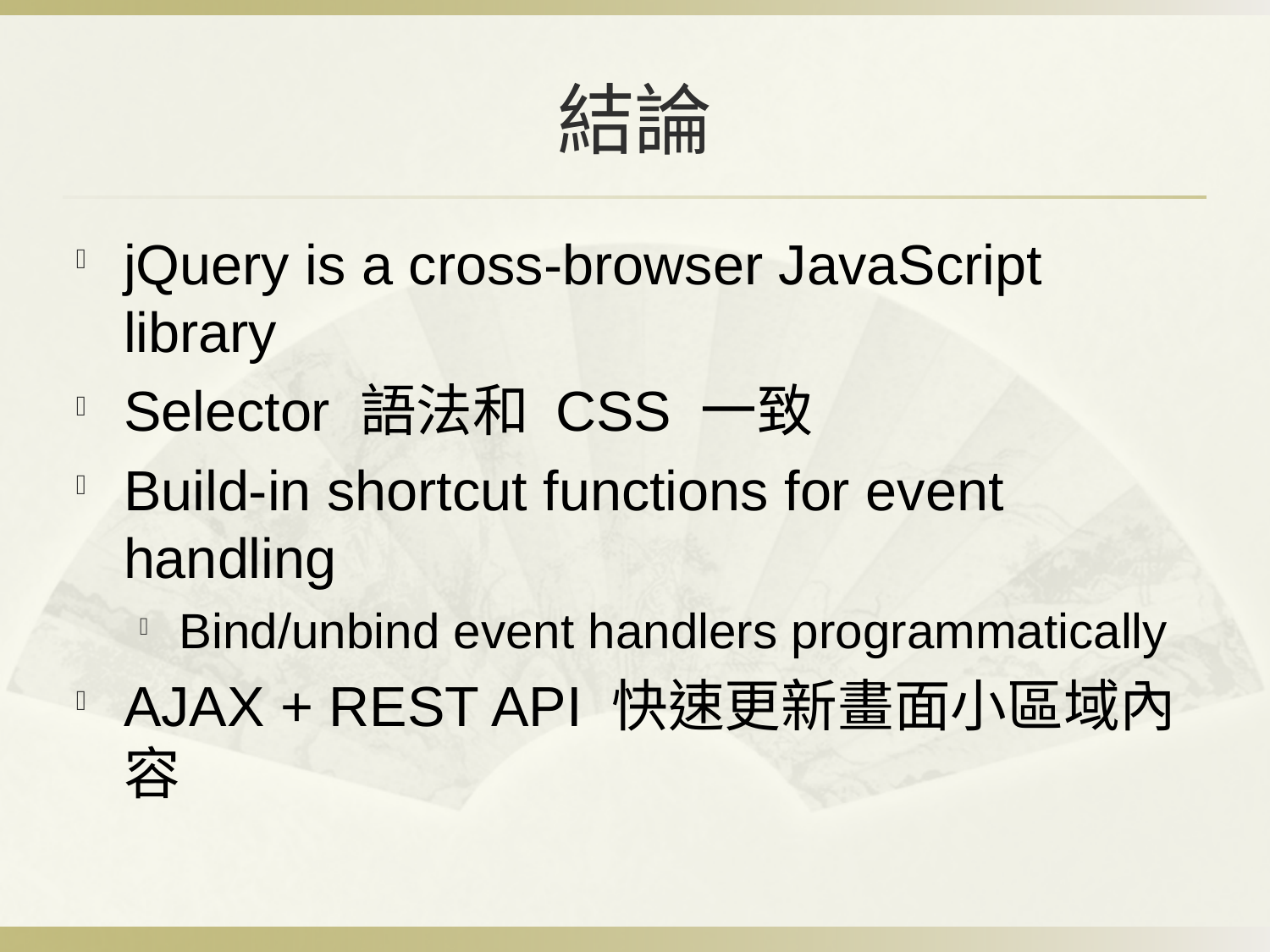

# 結論
jQuery is a cross-browser JavaScript library
Selector 語法和 CSS 一致
Build-in shortcut functions for event handling
Bind/unbind event handlers programmatically
AJAX + REST API 快速更新畫面小區域內容